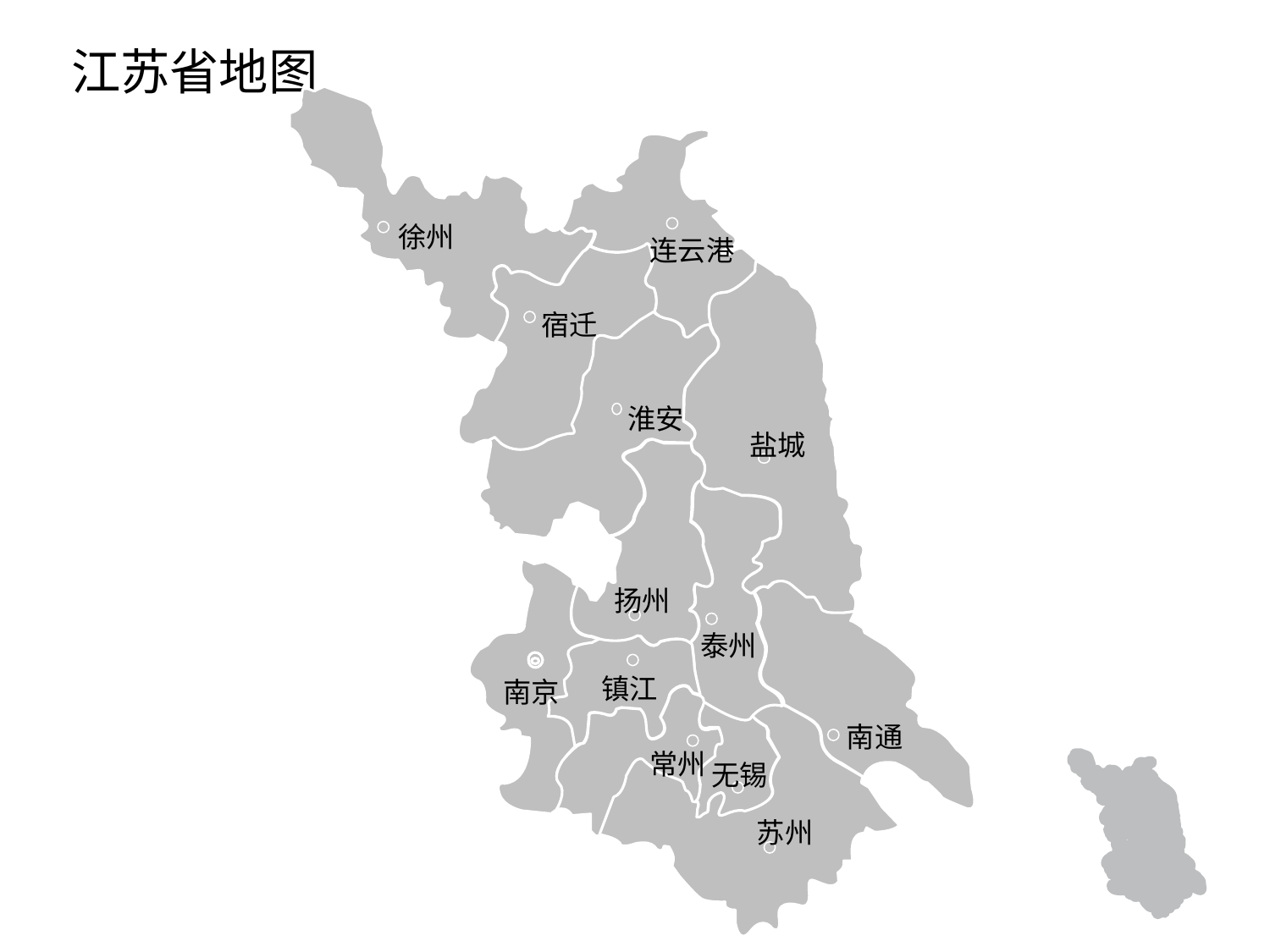

# 江苏省地图

徐州

连云港

宿迁

淮安

盐城

扬州

泰州

镇江
南京

南通

常州
无锡

苏州